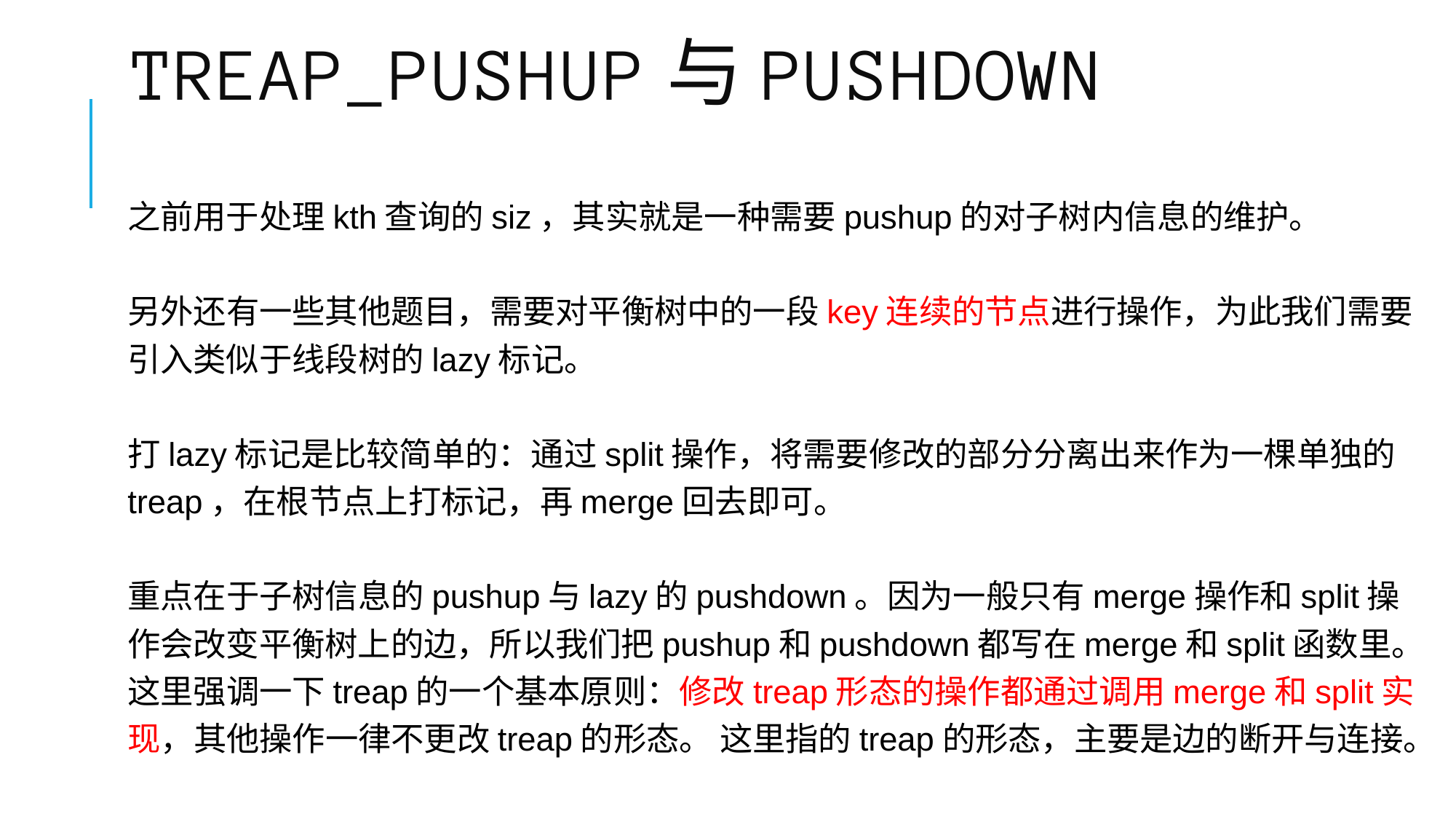

# treap_pushup与pushdown
之前用于处理kth查询的siz，其实就是一种需要pushup的对子树内信息的维护。

另外还有一些其他题目，需要对平衡树中的一段key连续的节点进行操作，为此我们需要引入类似于线段树的lazy标记。

打lazy标记是比较简单的：通过split操作，将需要修改的部分分离出来作为一棵单独的treap，在根节点上打标记，再merge回去即可。

重点在于子树信息的pushup与lazy的pushdown。因为一般只有merge操作和split操作会改变平衡树上的边，所以我们把pushup和pushdown都写在merge和split函数里。这里强调一下treap的一个基本原则：修改treap形态的操作都通过调用merge和split实现，其他操作一律不更改treap的形态。 这里指的treap的形态，主要是边的断开与连接。